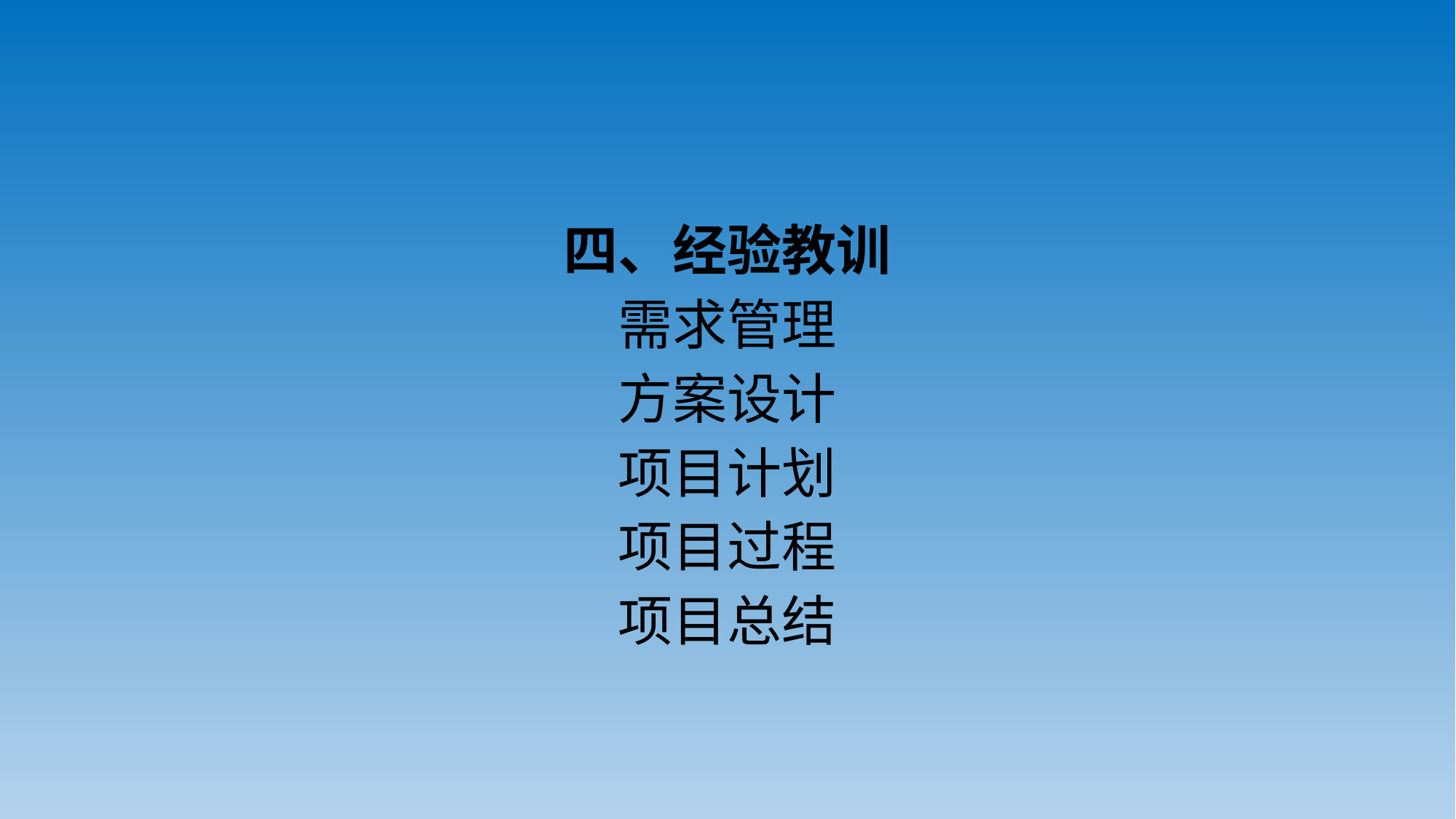

#
四、经验教训
需求管理
方案设计
项目计划
项目过程
项目总结